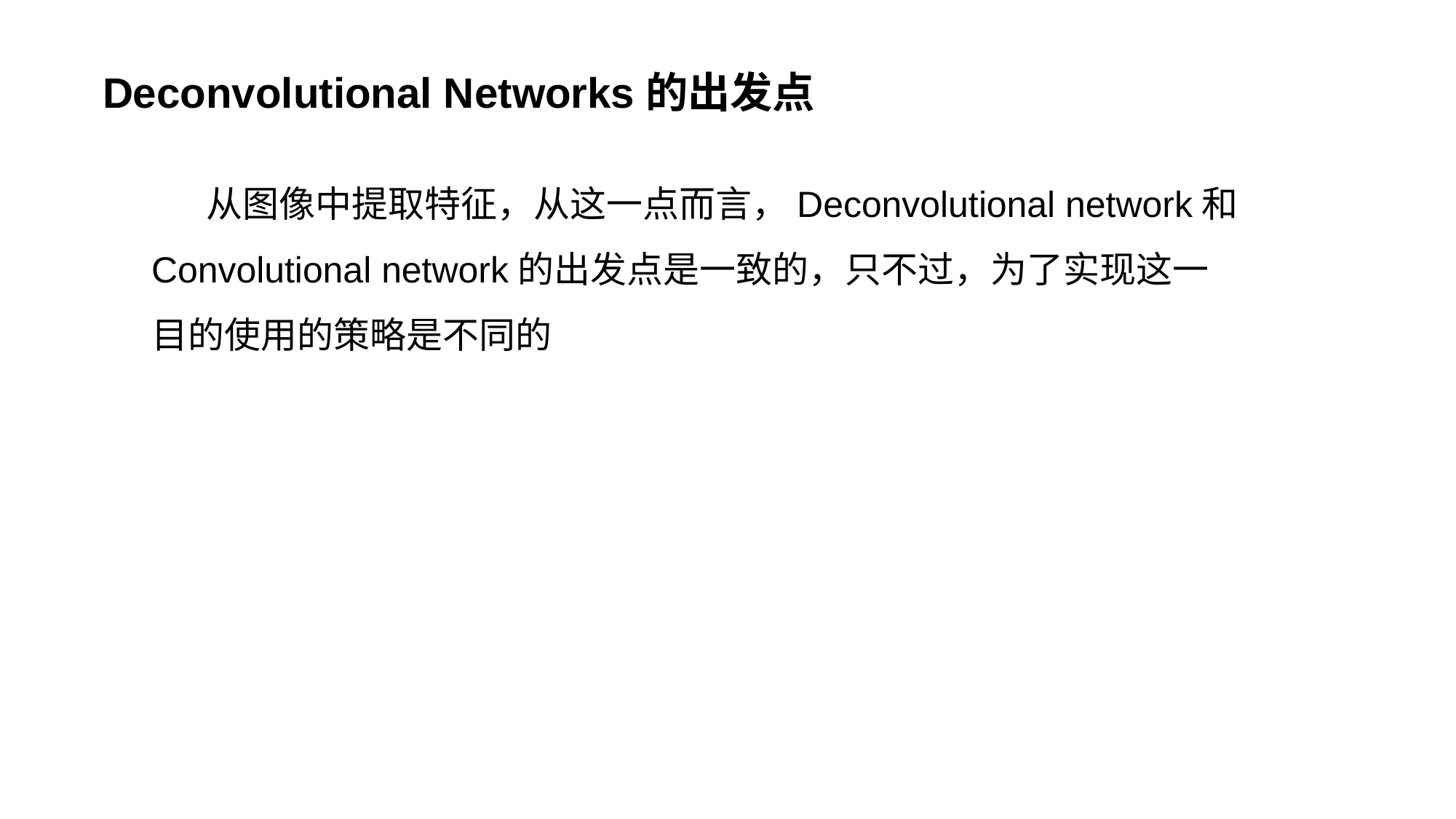

# Deconvolutional Networks的出发点

从图像中提取特征，从这一点而言，Deconvolutional network和Convolutional network的出发点是一致的，只不过，为了实现这一目的使用的策略是不同的
5